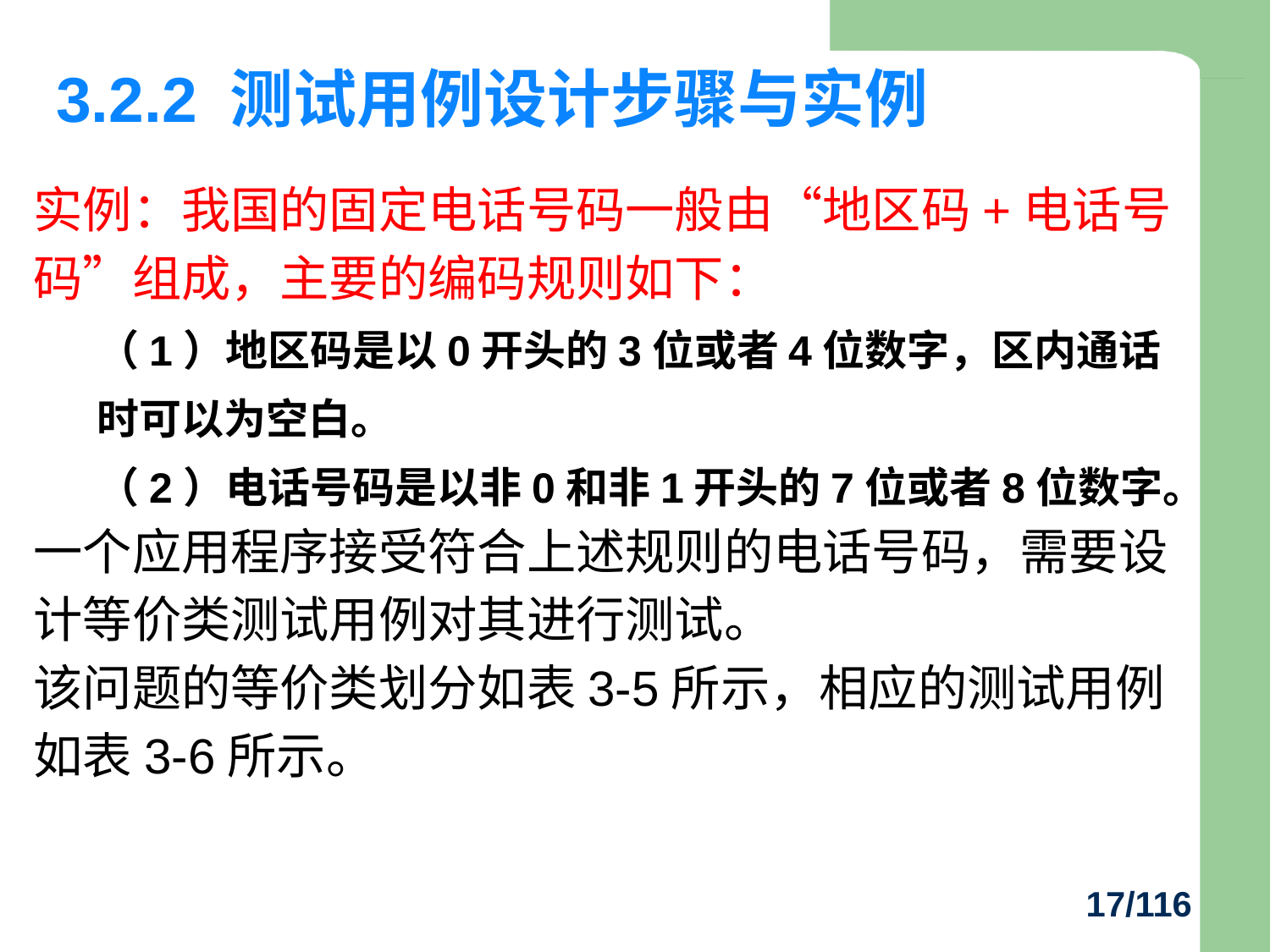

# 3.2.2 测试用例设计步骤与实例
实例：我国的固定电话号码一般由“地区码+电话号码”组成，主要的编码规则如下：
（1）地区码是以0开头的3位或者4位数字，区内通话时可以为空白。
（2）电话号码是以非0和非1开头的7位或者8位数字。
一个应用程序接受符合上述规则的电话号码，需要设计等价类测试用例对其进行测试。
该问题的等价类划分如表3-5所示，相应的测试用例如表3-6所示。
17/116